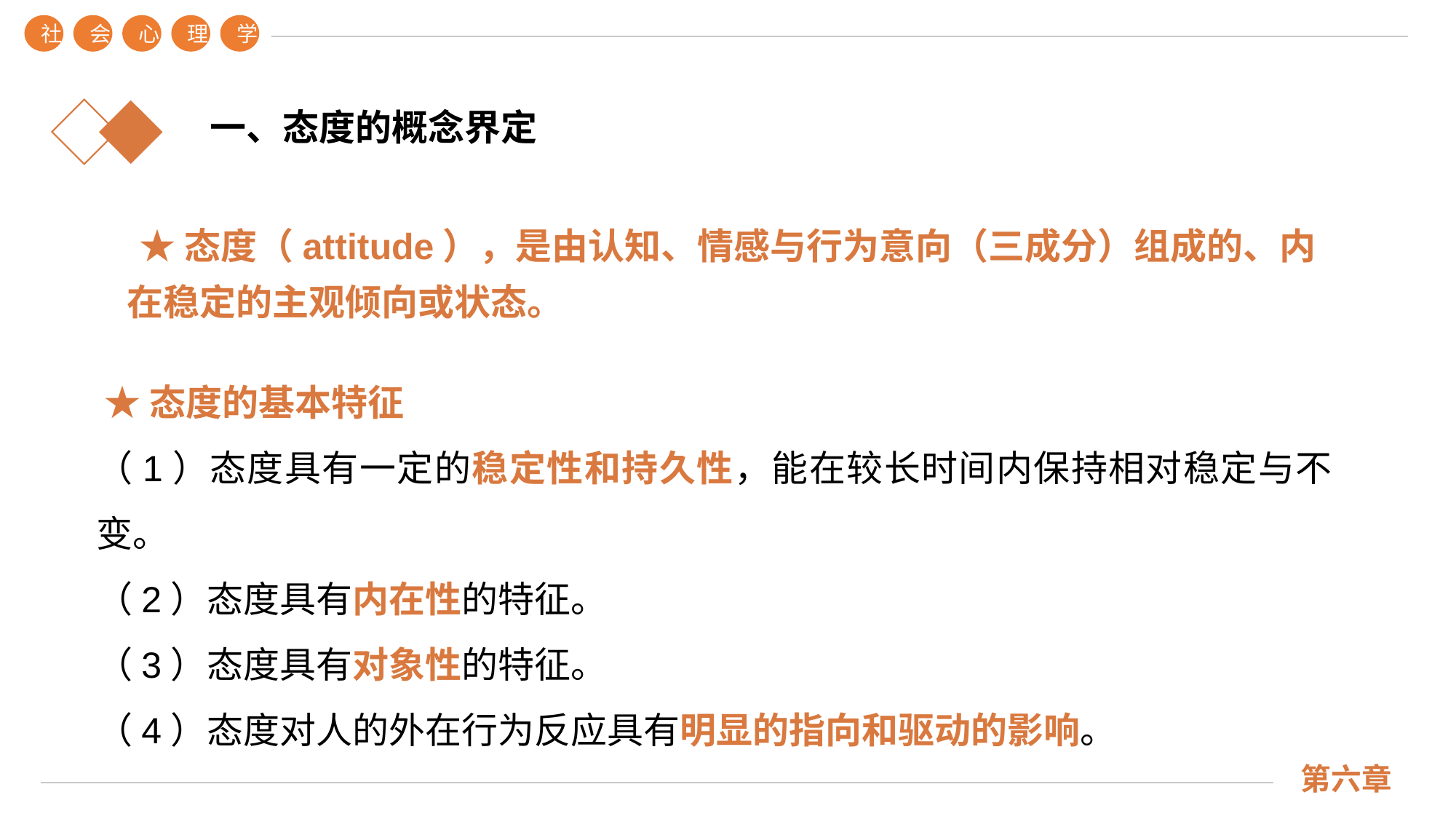

一、态度的概念界定
 ★态度（attitude），是由认知、情感与行为意向（三成分）组成的、内在稳定的主观倾向或状态。
 ★态度的基本特征
（1）态度具有一定的稳定性和持久性，能在较长时间内保持相对稳定与不变。
（2）态度具有内在性的特征。
（3）态度具有对象性的特征。
（4）态度对人的外在行为反应具有明显的指向和驱动的影响。